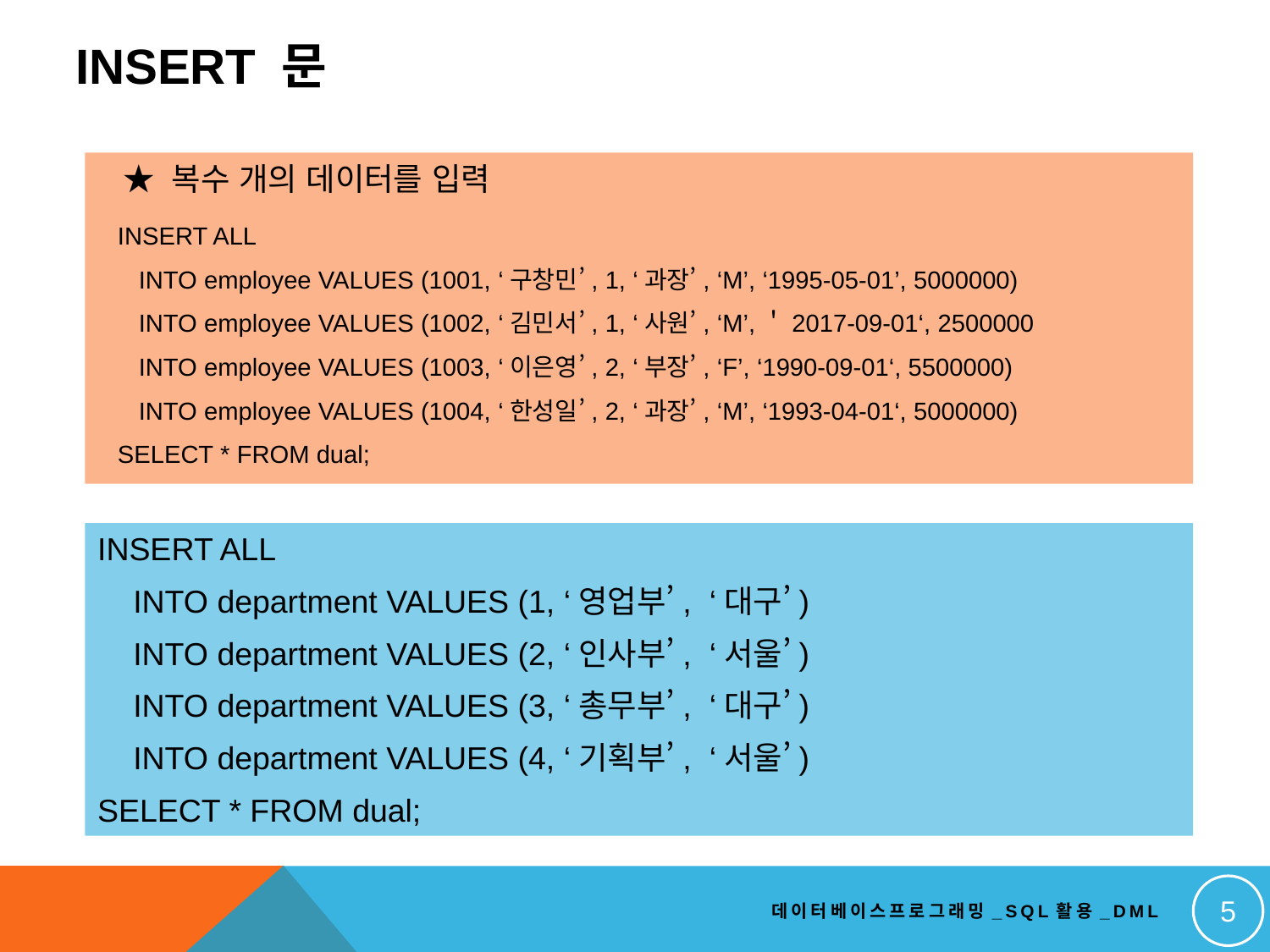

INSERT 문

★ 복수 개의 데이터를 입력
INSERT ALL
   INTO employee VALUES (1001, ‘구창민’, 1, ‘과장’, ‘M’, ‘1995-05-01’, 5000000)
   INTO employee VALUES (1002, ‘김민서’, 1, ‘사원’, ‘M’,＇2017-09-01‘, 2500000
   INTO employee VALUES (1003, ‘이은영’, 2, ‘부장’, ‘F’, ‘1990-09-01‘, 5500000)
   INTO employee VALUES (1004, ‘한성일’, 2, ‘과장’, ‘M’, ‘1993-04-01‘, 5000000)
SELECT * FROM dual;

INSERT ALL
    INTO department VALUES (1, ‘영업부’,  ‘대구’)
    INTO department VALUES (2, ‘인사부’,  ‘서울’)
    INTO department VALUES (3, ‘총무부’,  ‘대구’)
    INTO department VALUES (4, ‘기획부’,  ‘서울’)
SELECT * FROM dual;

5
데이터베이스프로그래밍_SQL활용_DML